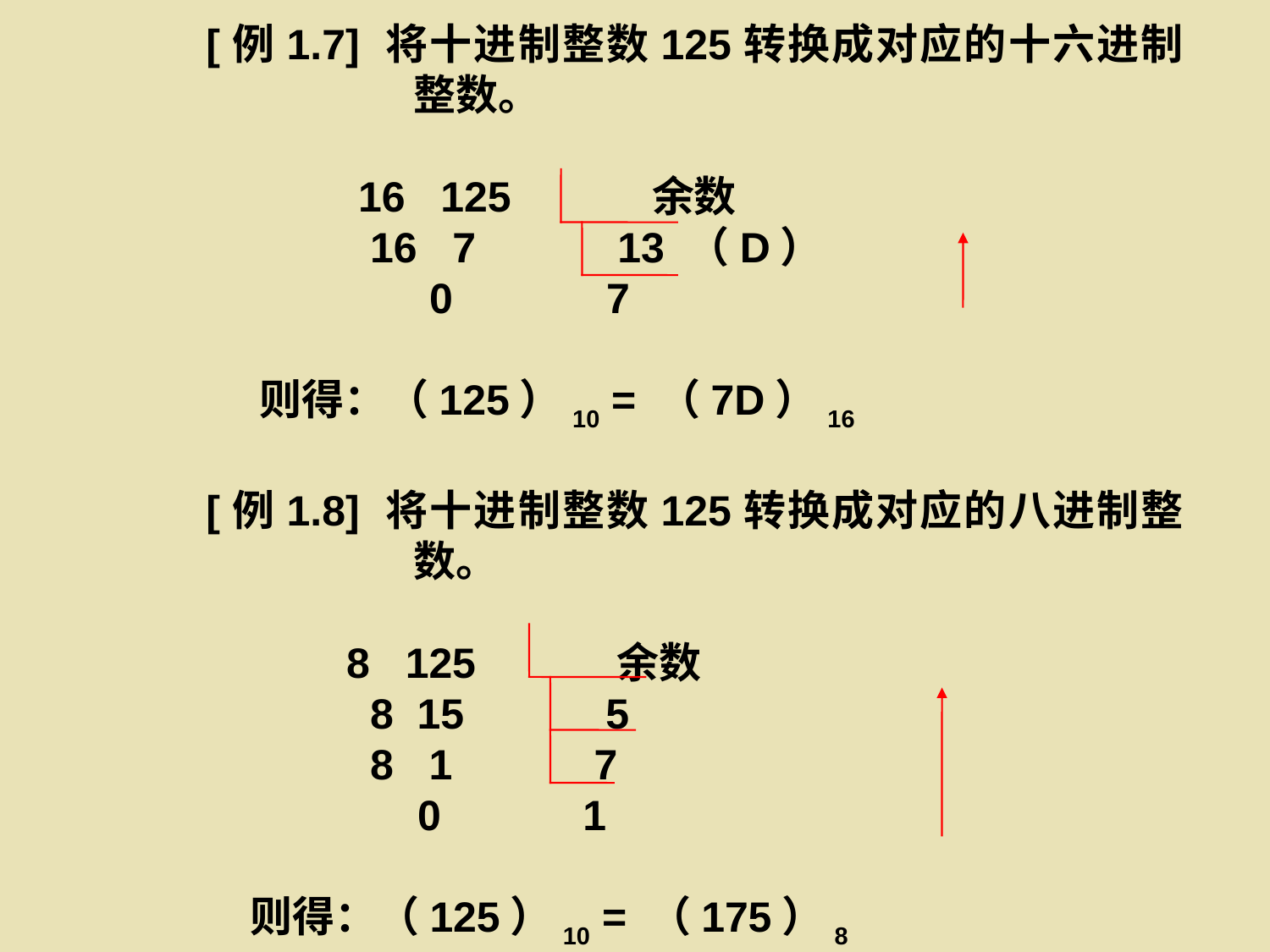

[例1.7] 将十进制整数125转换成对应的十六进制　　　　　 整数。

              16   125           余数
               16   7            13 （D）
                    0             7

      则得：（125）10 = （7D）16

 [例1.8] 将十进制整数125转换成对应的八进制整　　　　　 数。

             8   125           余数
               8  15            5
               8   1            7
                   0            1

     则得：（125）10 = （175）8